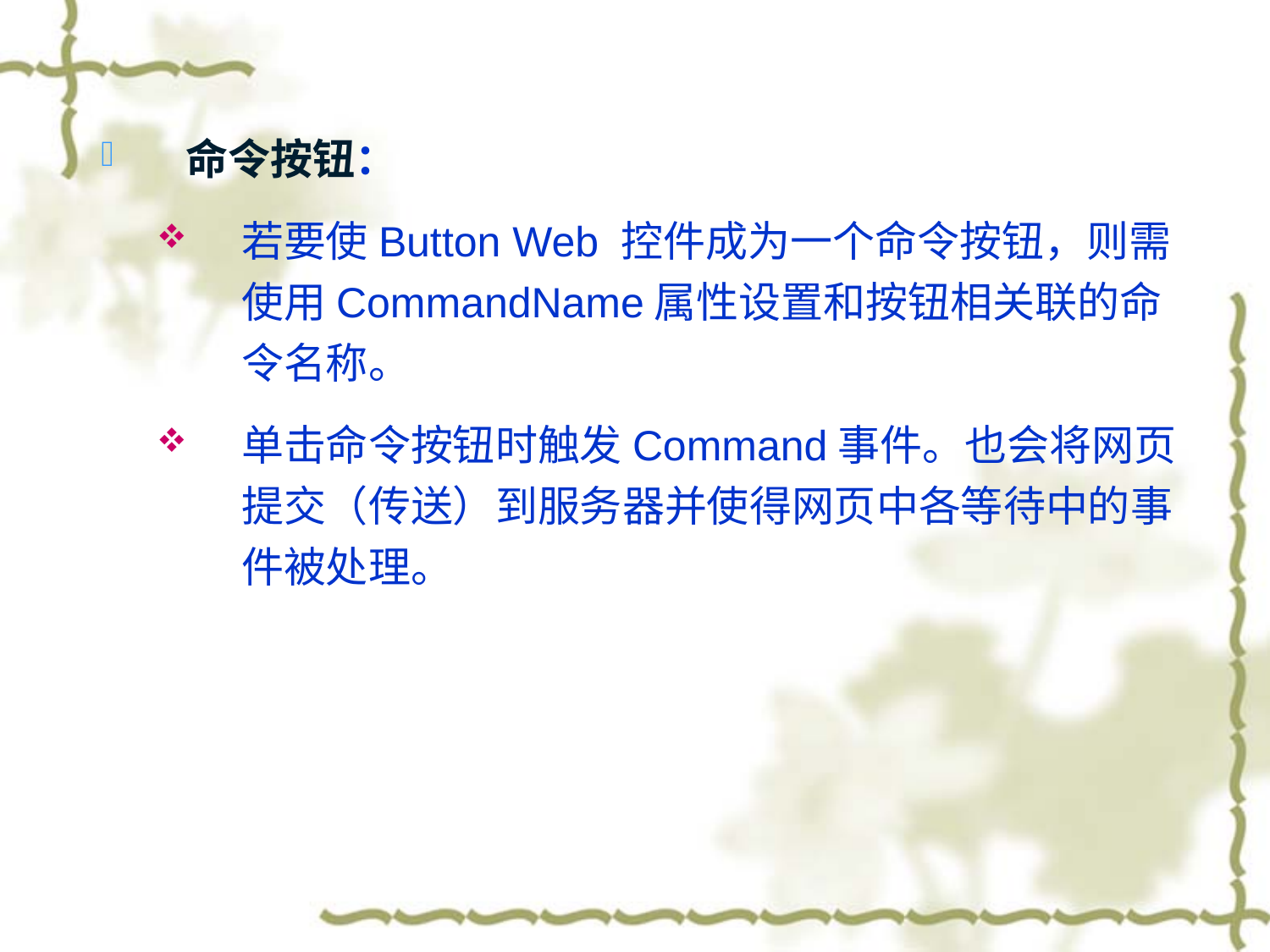

命令按钮：
若要使Button Web 控件成为一个命令按钮，则需使用CommandName属性设置和按钮相关联的命令名称。
单击命令按钮时触发Command事件。也会将网页提交（传送）到服务器并使得网页中各等待中的事件被处理。